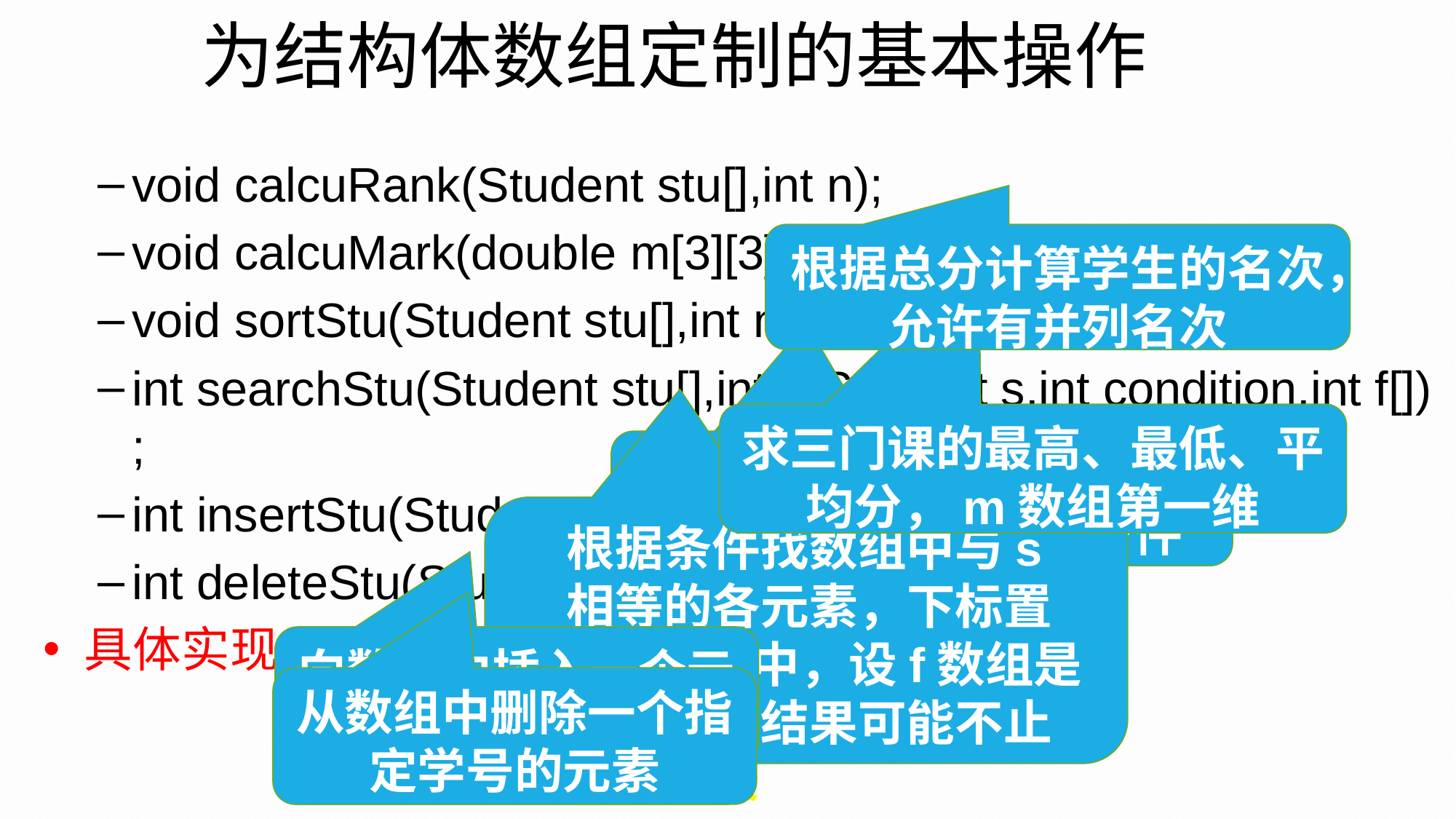

为结构体数组定制的基本操作
void calcuRank(Student stu[],int n);
void calcuMark(double m[3][3],Student stu[],int n);
void sortStu(Student stu[],int n,int condition);
int searchStu(Student stu[],int n,Student s,int condition,int f[]) ;
int insertStu(Student stu[],int n,Student s);
int deleteStu(Student stu[],int n,Student s);
具体实现代码参见文件student.c
根据总分计算学生的名次，允许有并列名次
求三门课的最高、最低、平均分，m数组第一维
选择法从小到大排序，按condition所规定的条件
根据条件找数组中与s相等的各元素，下标置于f数组中，设f数组是因为查找结果可能不止一条记录
向数组中插入一个元素按学号有序
从数组中删除一个指定学号的元素